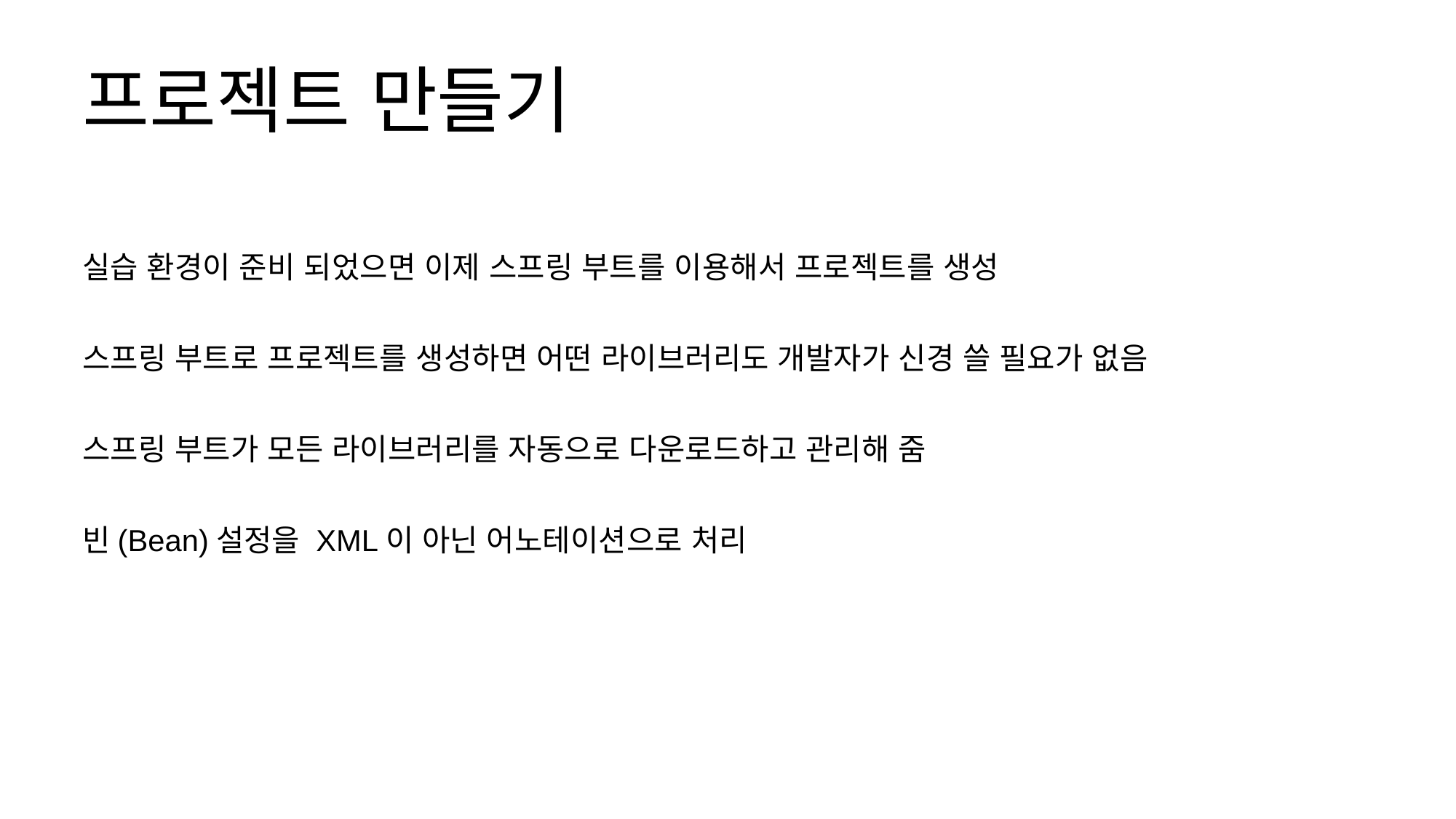

프로젝트 만들기
실습 환경이 준비 되었으면 이제 스프링 부트를 이용해서 프로젝트를 생성
스프링 부트로 프로젝트를 생성하면 어떤 라이브러리도 개발자가 신경 쓸 필요가 없음
스프링 부트가 모든 라이브러리를 자동으로 다운로드하고 관리해 줌
빈(Bean)설정을 XML이 아닌 어노테이션으로 처리